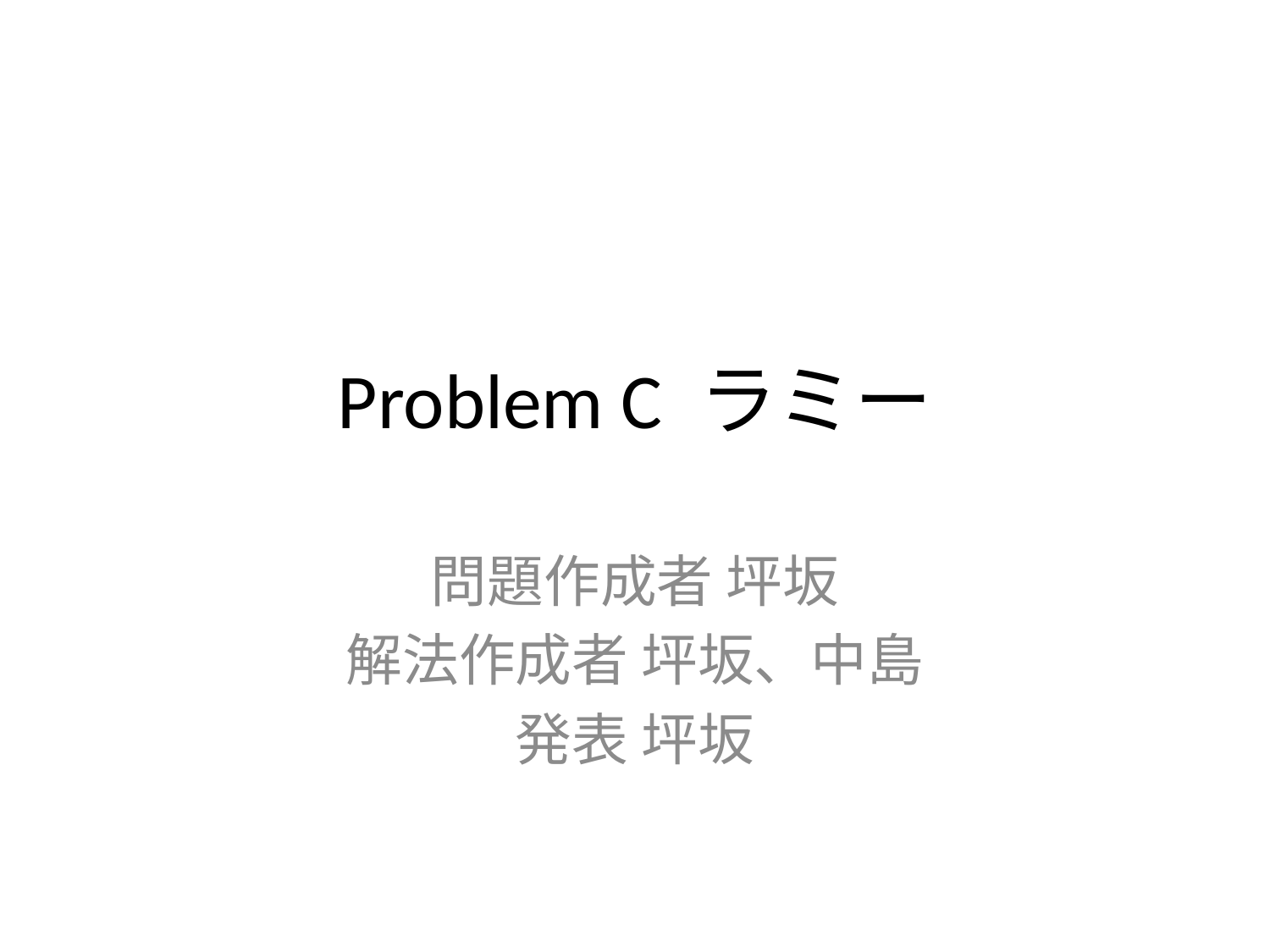

# Problem C ラミー
問題作成者 坪坂
解法作成者 坪坂、中島
発表 坪坂